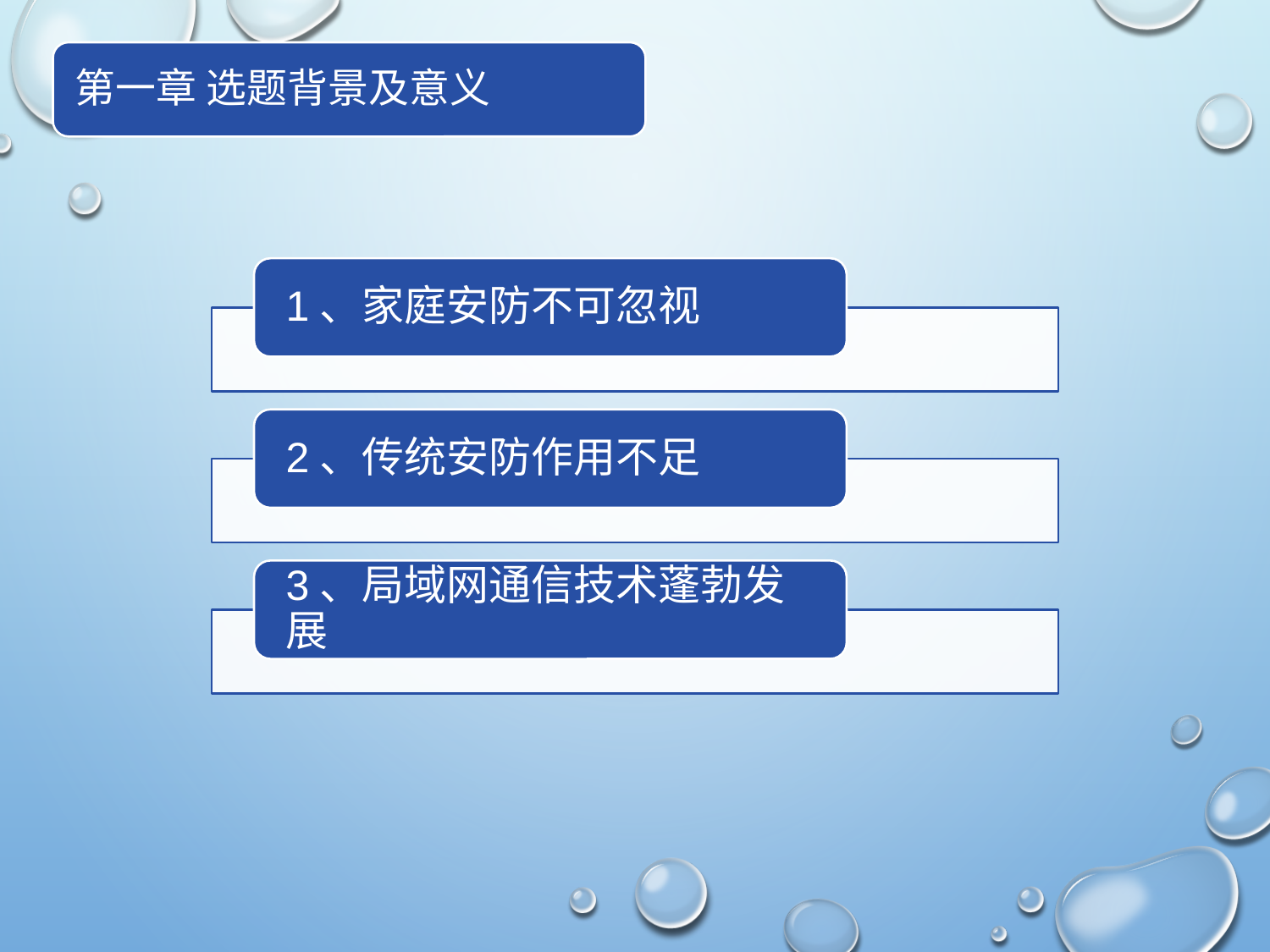

第一章 选题背景及意义
1、家庭安防不可忽视
2、传统安防作用不足
3、局域网通信技术蓬勃发展